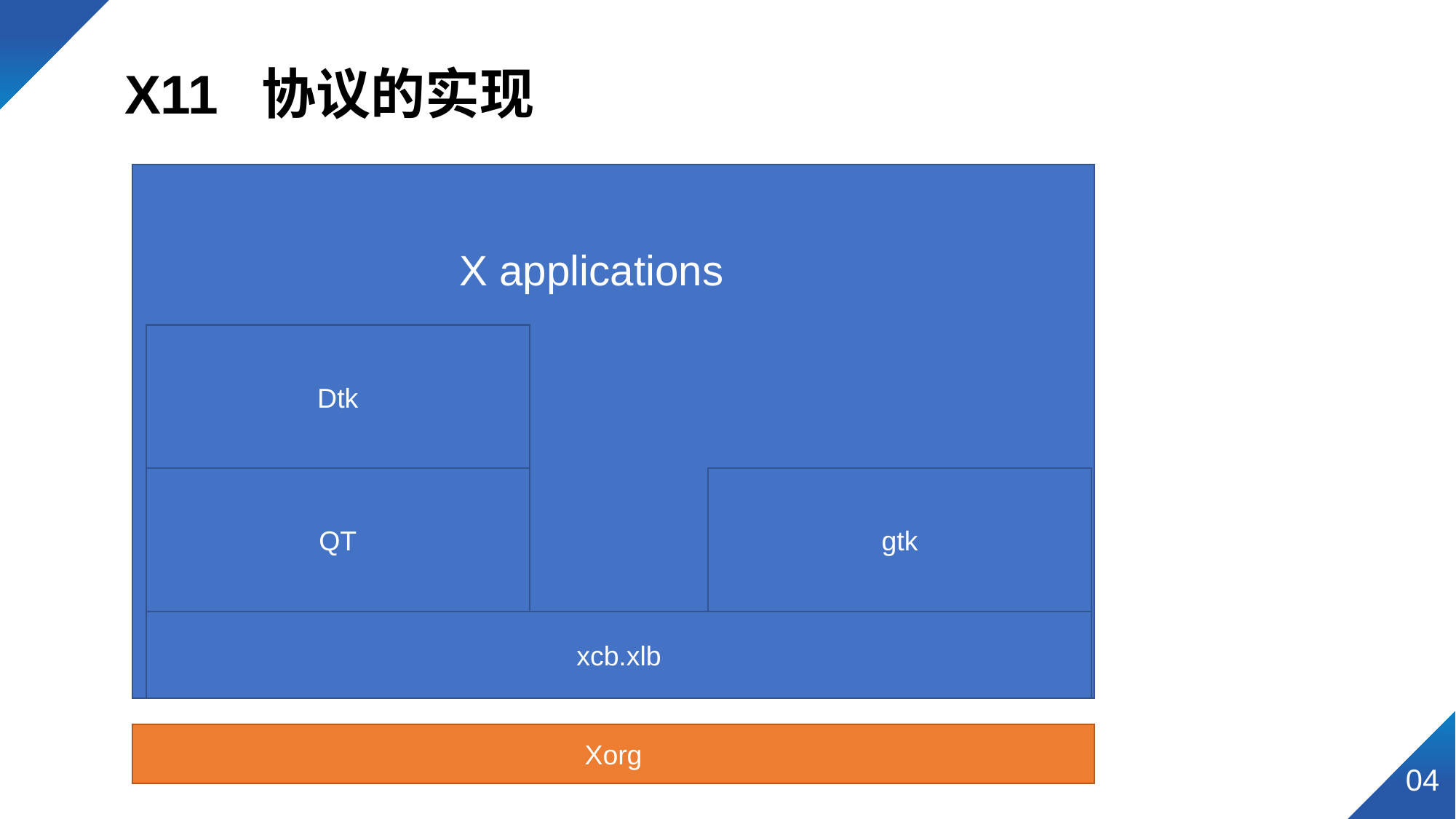

X11  协议的实现

X applications
Dtk
QT
gtk
xcb.xlb
Xorg
04